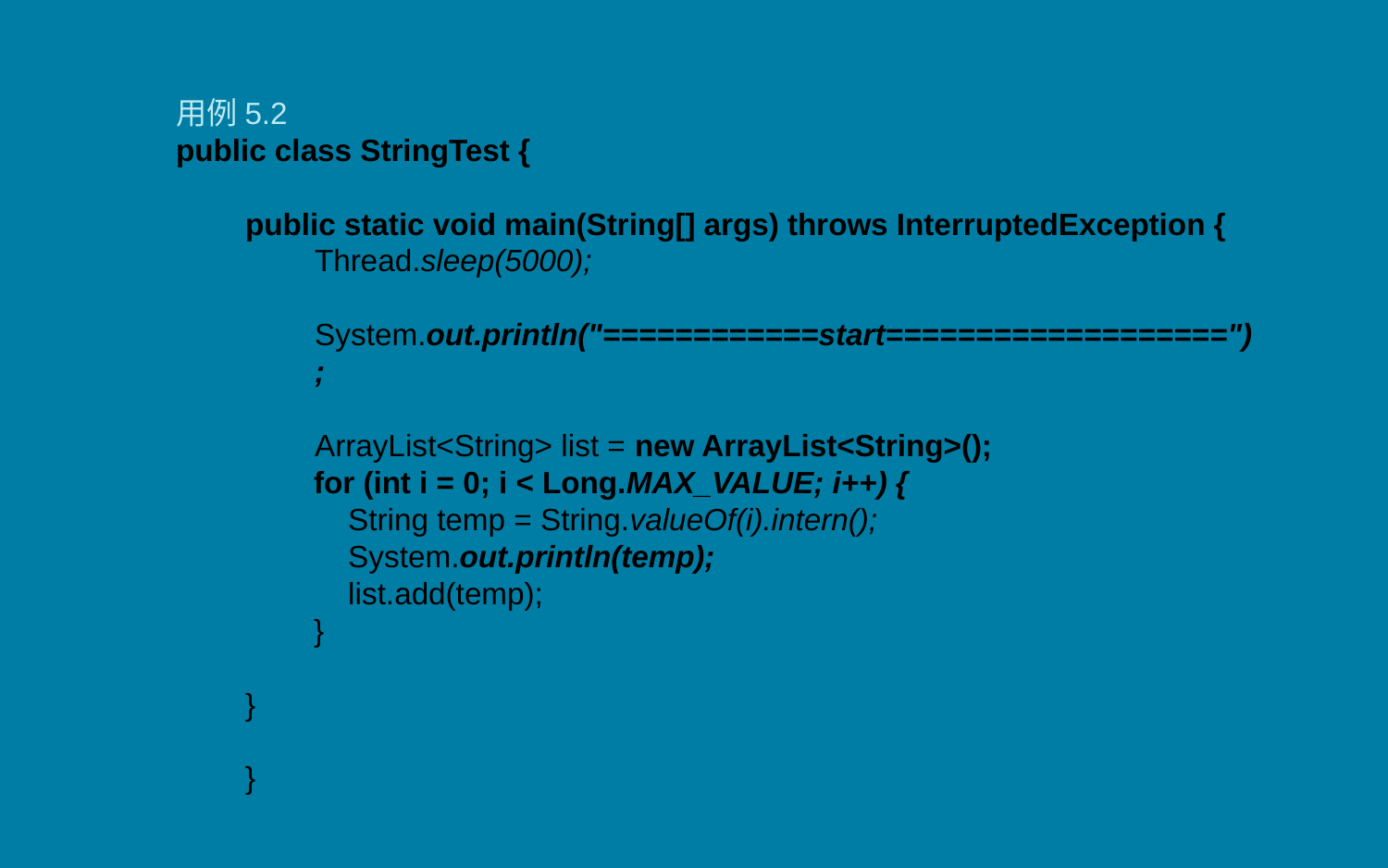

用例5.2
public class StringTest {

public static void main(String[] args) throws InterruptedException {
Thread.sleep(5000);

System.out.println("============start===================");

ArrayList<String> list = new ArrayList<String>();
        for (int i = 0; i < Long.MAX_VALUE; i++) {
            String temp = String.valueOf(i).intern();
            System.out.println(temp);
            list.add(temp);
        }

}

}